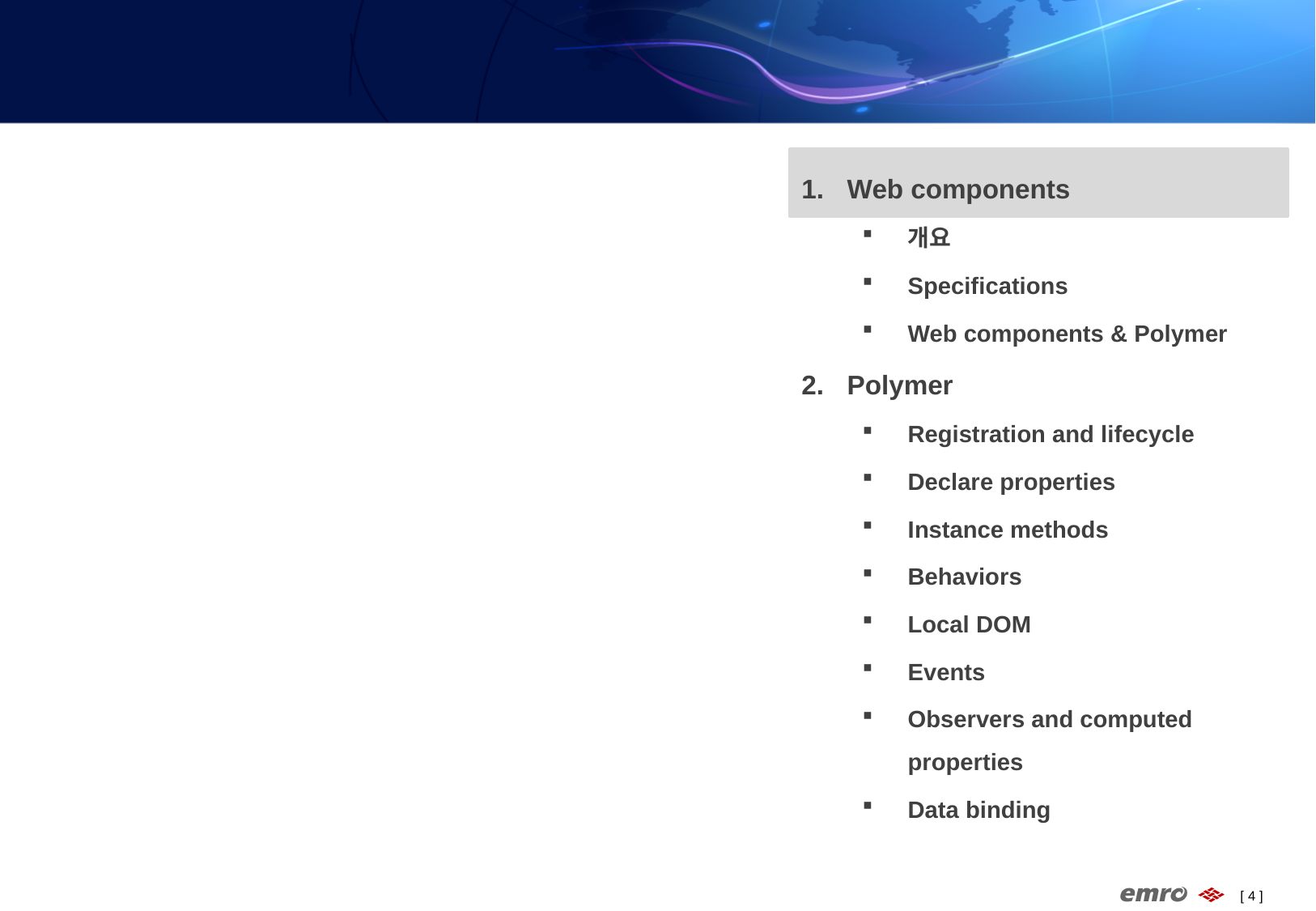

Web components
개요
Specifications
Web components & Polymer
Polymer
Registration and lifecycle
Declare properties
Instance methods
Behaviors
Local DOM
Events
Observers and computed properties
Data binding